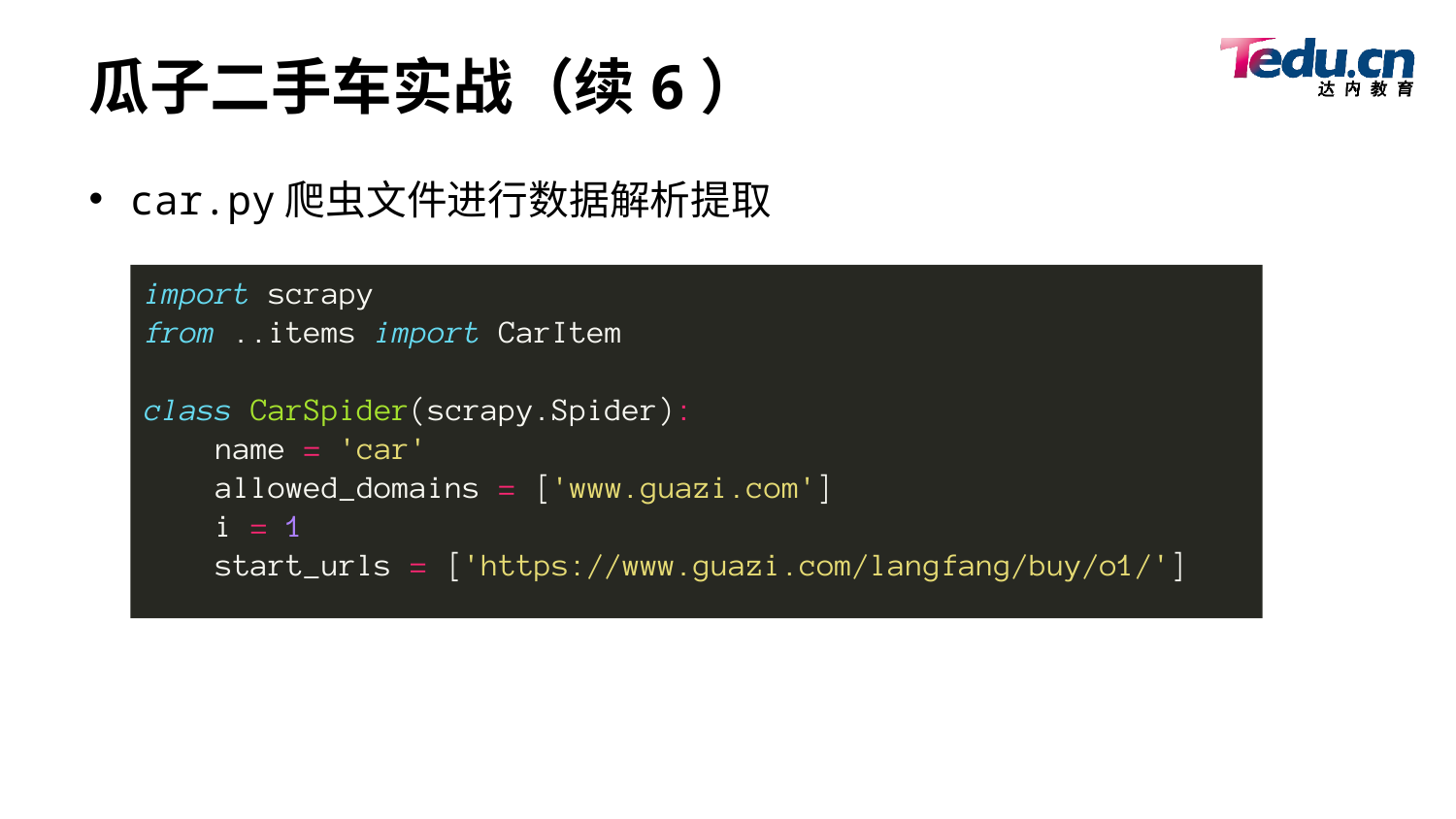

# 瓜子二手车实战（续6）
car.py爬虫文件进行数据解析提取

import scrapy
from ..items import CarItem
class CarSpider(scrapy.Spider):
    name = 'car'
    allowed_domains = ['www.guazi.com']
    i = 1
    start_urls = ['https://www.guazi.com/langfang/buy/o1/']